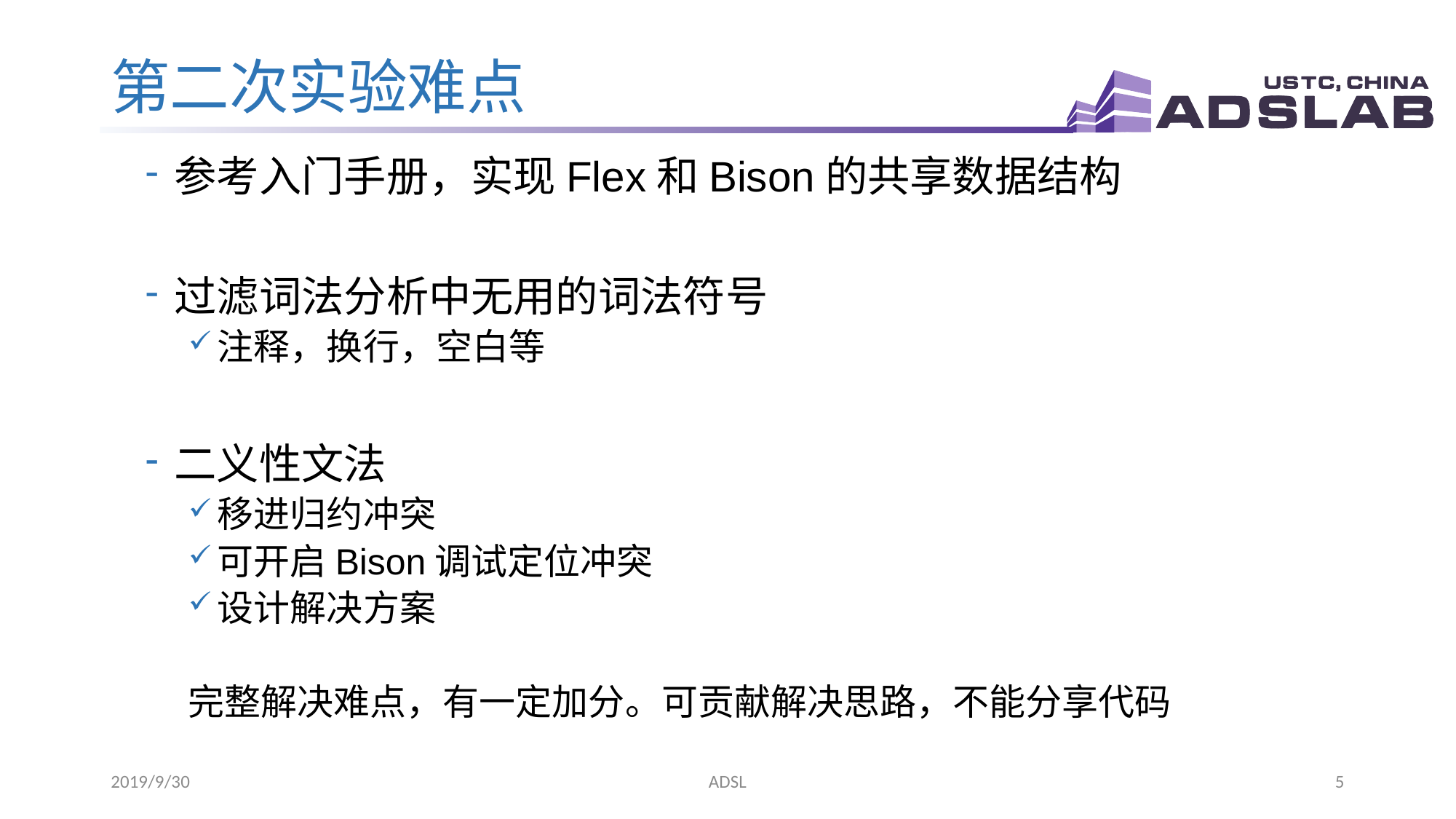

# 第二次实验难点
参考入门手册，实现Flex和Bison的共享数据结构

过滤词法分析中无用的词法符号
注释，换行，空白等

二义性文法
移进归约冲突
可开启Bison调试定位冲突
设计解决方案

完整解决难点，有一定加分。可贡献解决思路，不能分享代码

2019/9/30
ADSL
5